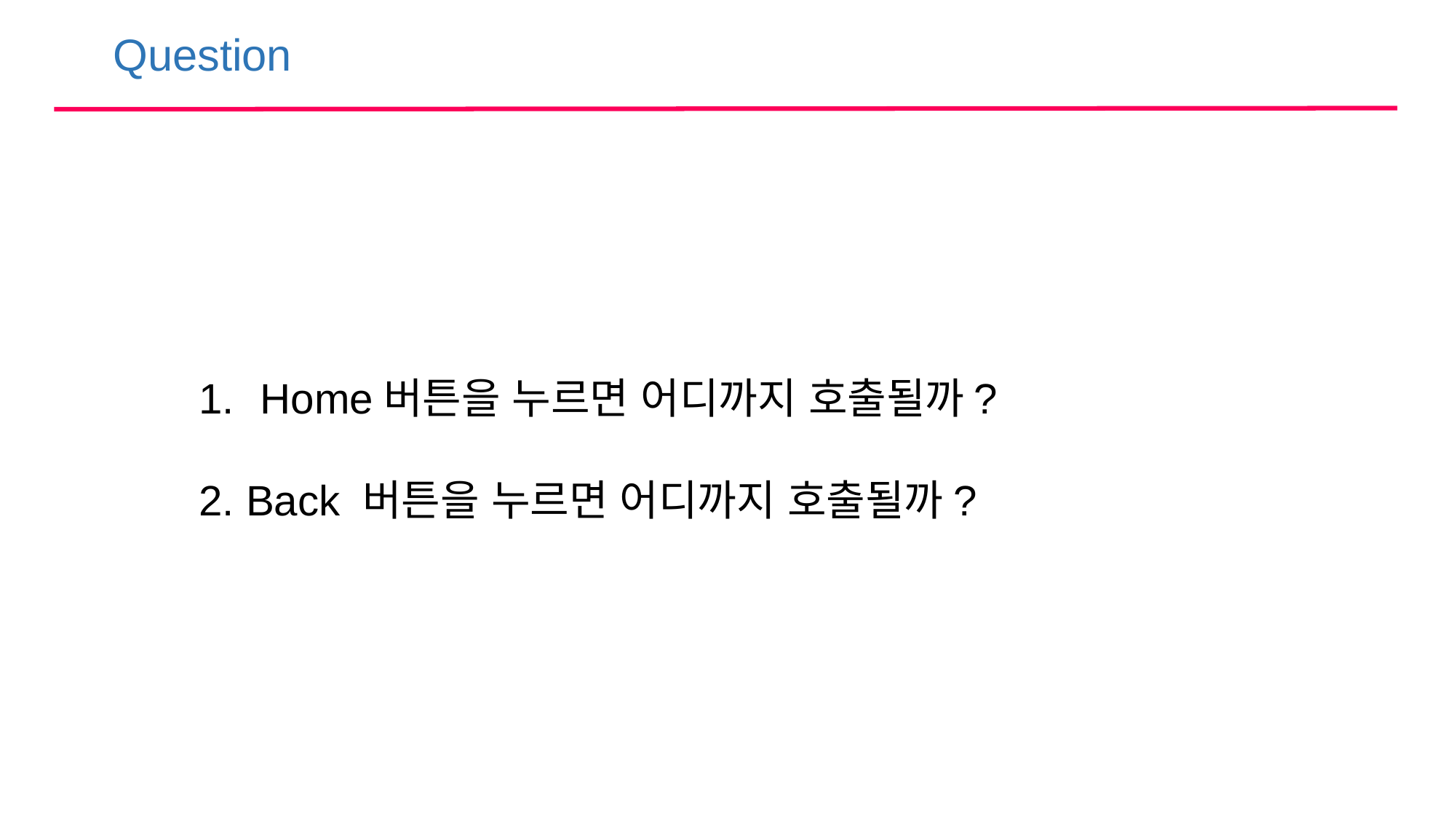

Question
Home버튼을 누르면 어디까지 호출될까?

2. Back 버튼을 누르면 어디까지 호출될까?